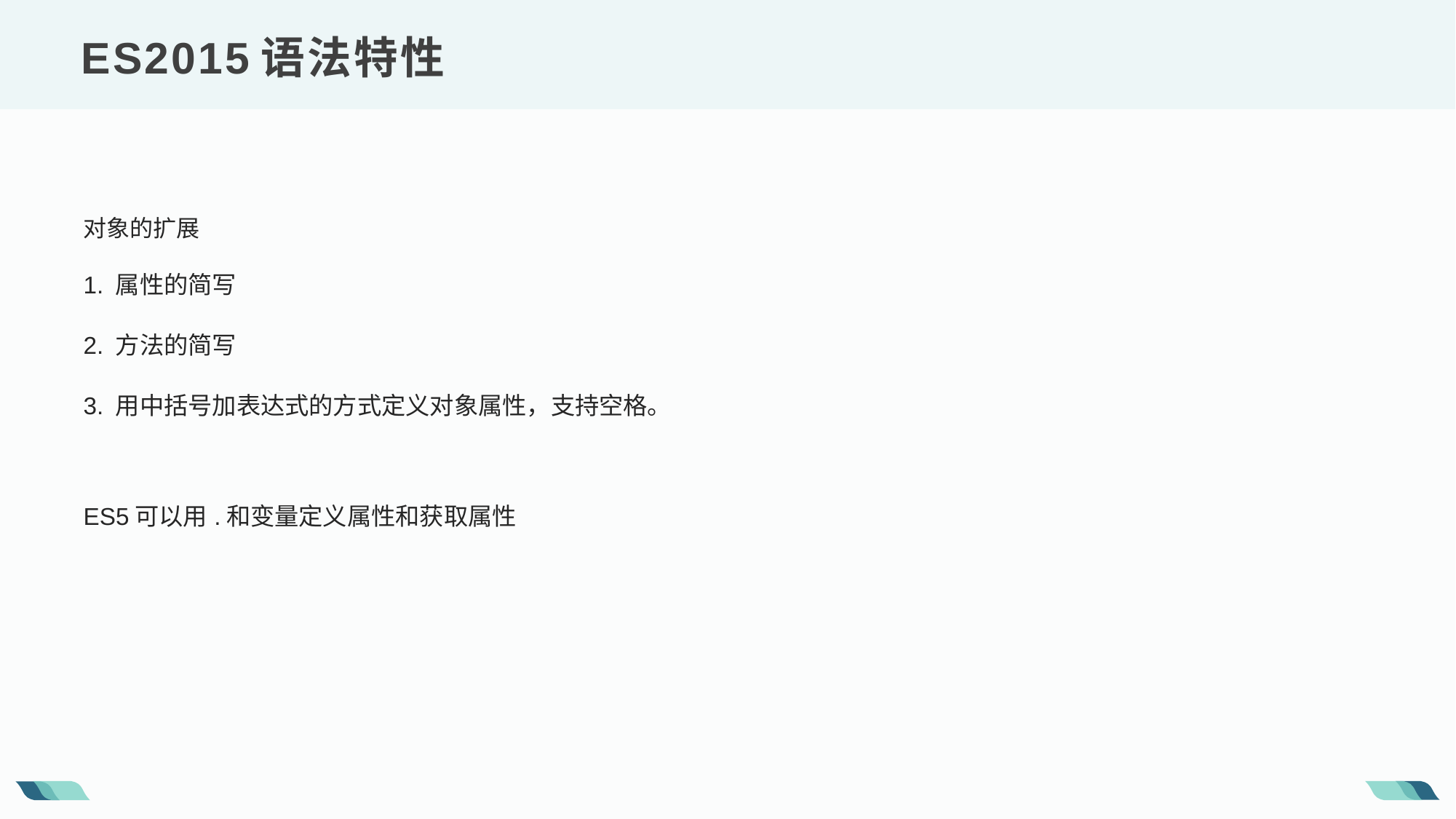

ES2015语法特性
对象的扩展
1. 属性的简写
2. 方法的简写
3. 用中括号加表达式的方式定义对象属性，支持空格。

ES5可以用.和变量定义属性和获取属性